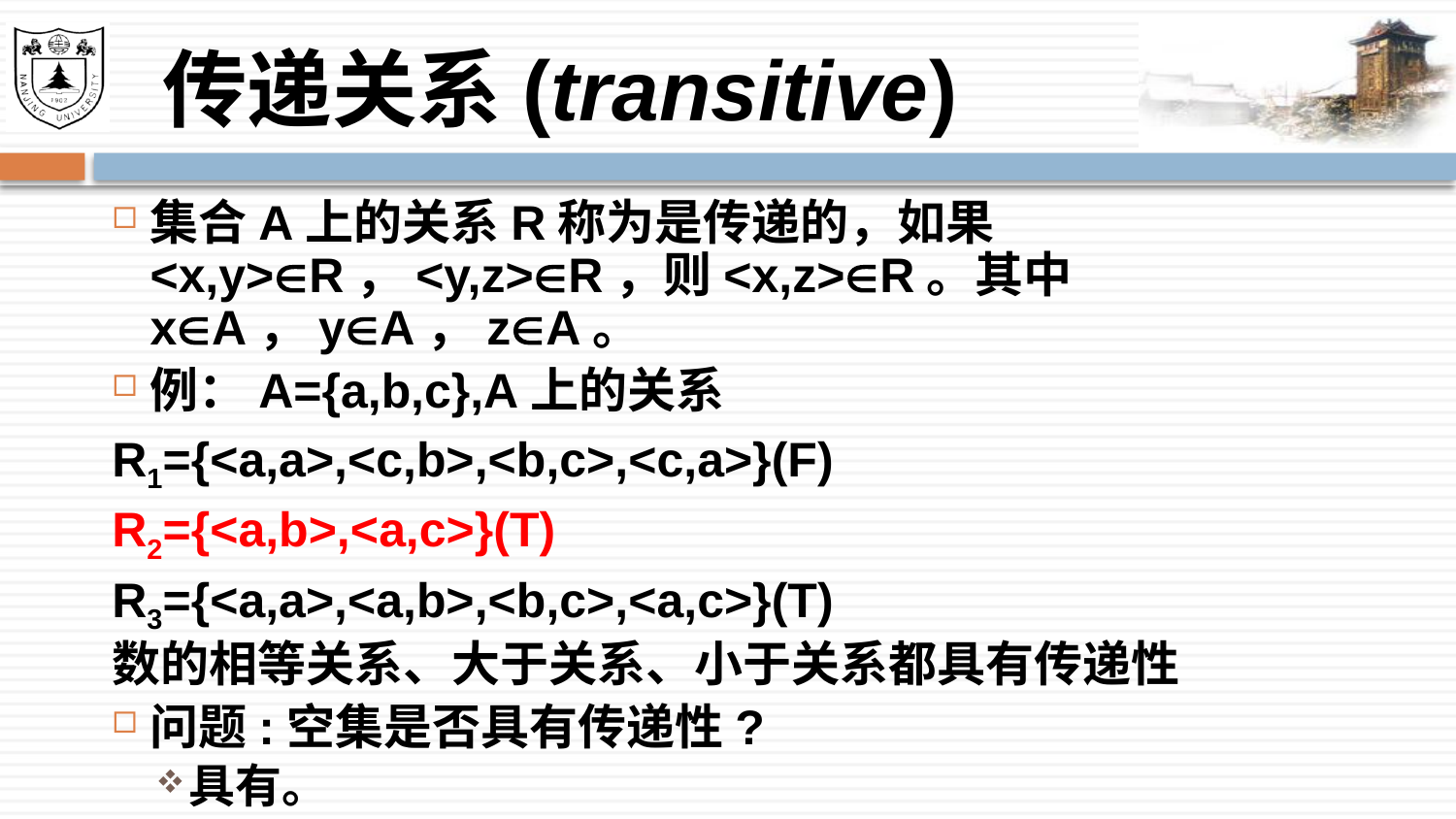

# 传递关系(transitive)
集合A上的关系R称为是传递的，如果<x,y>∈R，<y,z>∈R，则<x,z>∈R。其中x∈A，y∈A，z∈A。
例：A={a,b,c},A上的关系
R1={<a,a>,<c,b>,<b,c>,<c,a>}(F)
R2={<a,b>,<a,c>}(T)
R3={<a,a>,<a,b>,<b,c>,<a,c>}(T)
数的相等关系、大于关系、小于关系都具有传递性
问题:空集是否具有传递性?
具有。